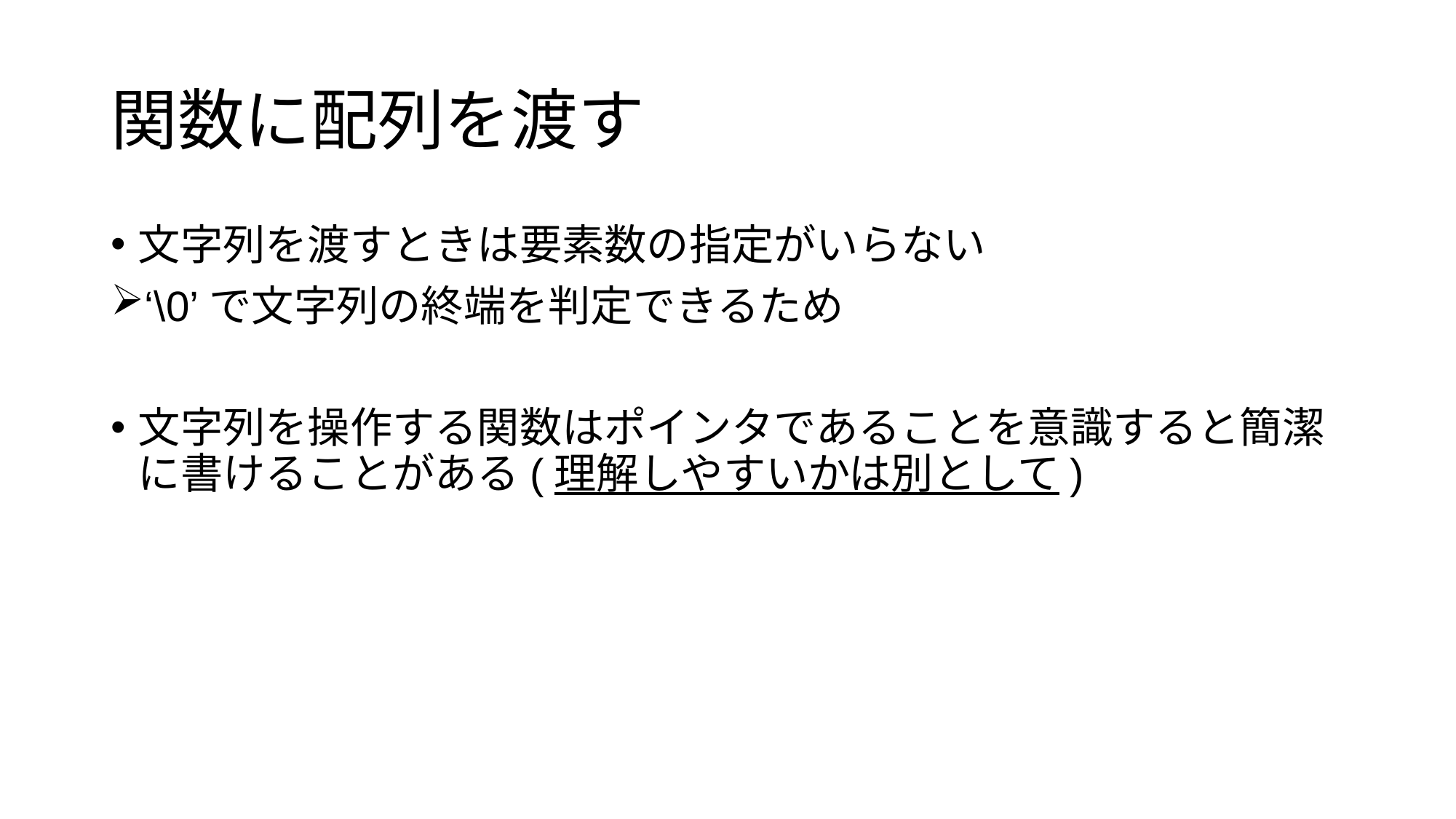

# 関数に配列を渡す
文字列を渡すときは要素数の指定がいらない
‘\0’で文字列の終端を判定できるため

文字列を操作する関数はポインタであることを意識すると簡潔に書けることがある(理解しやすいかは別として)